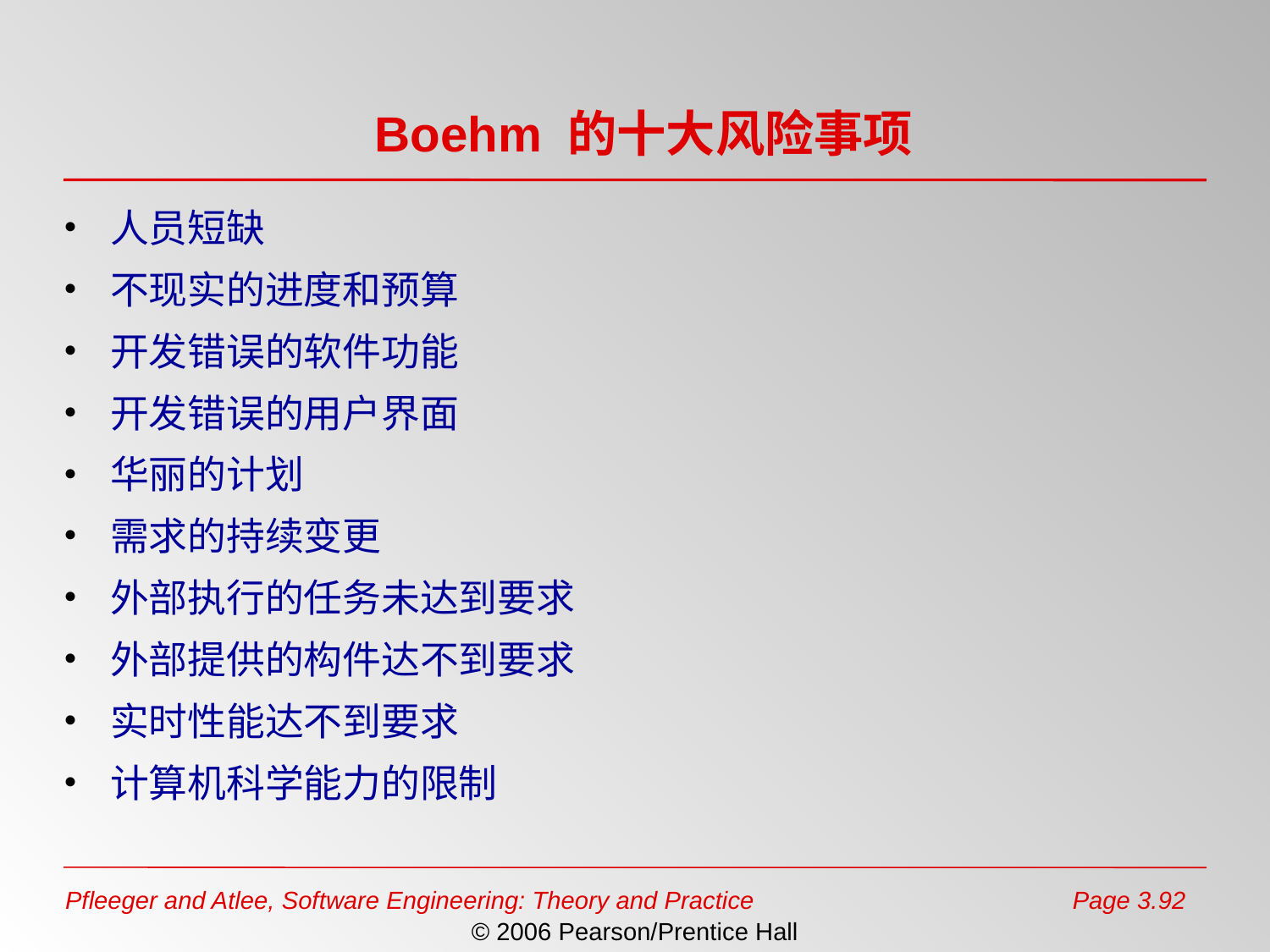

# Boehm 的十大风险事项
人员短缺
不现实的进度和预算
开发错误的软件功能
开发错误的用户界面
华丽的计划
需求的持续变更
外部执行的任务未达到要求
外部提供的构件达不到要求
实时性能达不到要求
计算机科学能力的限制